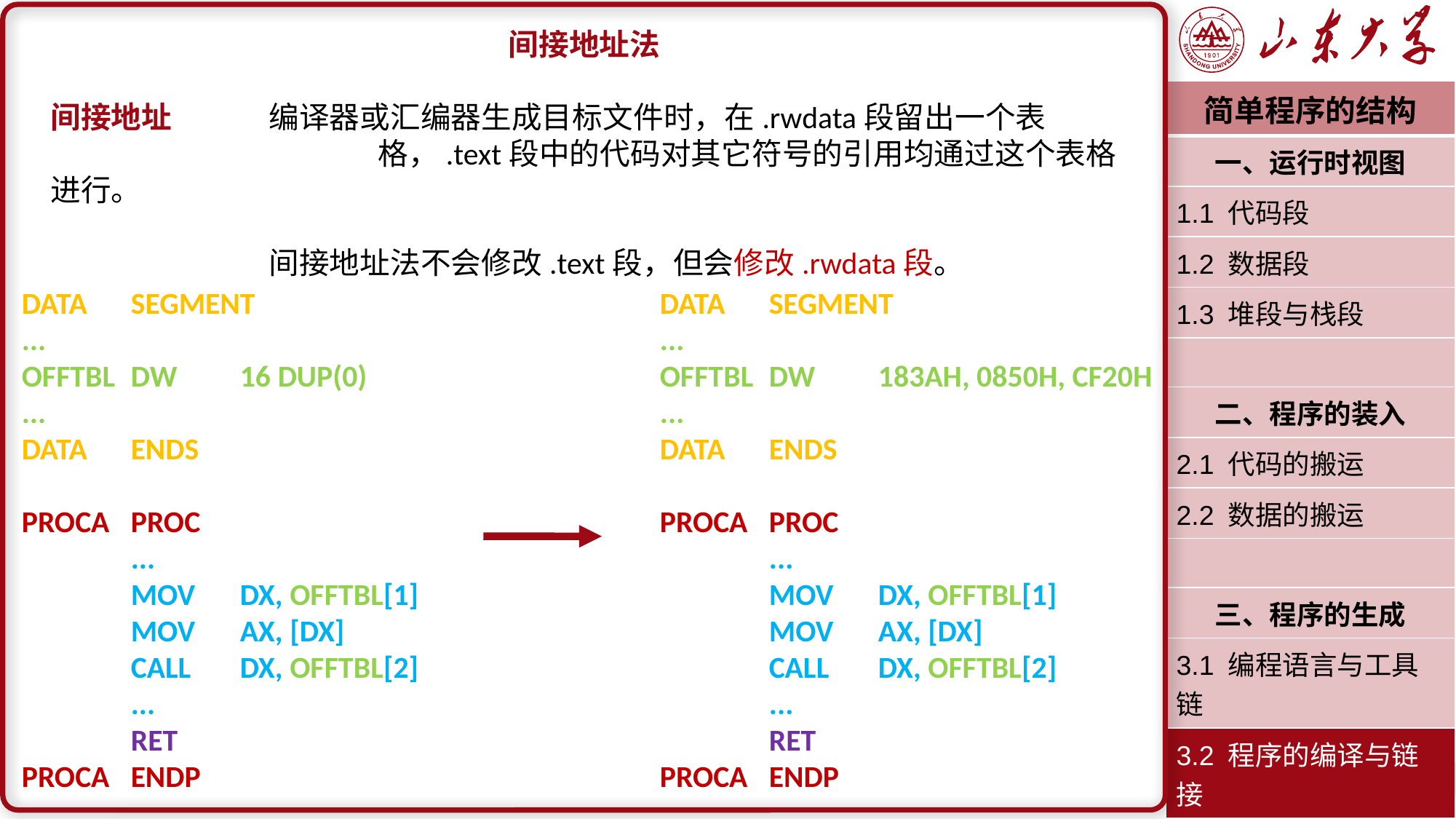

间接地址法

间接地址	编译器或汇编器生成目标文件时，在.rwdata段留出一个表			格，.text段中的代码对其它符号的引用均通过这个表格进行。

		间接地址法不会修改.text段，但会修改.rwdata段。
| 简单程序的结构 |
| --- |
| 一、运行时视图 |
| 1.1 代码段 |
| 1.2 数据段 |
| 1.3 堆段与栈段 |
|  |
| 二、程序的装入 |
| 2.1 代码的搬运 |
| 2.2 数据的搬运 |
|  |
| 三、程序的生成 |
| 3.1 编程语言与工具链 |
| 3.2 程序的编译与链接 |
| 3.3 过程调用与栈框 |
| 潘润宇 2023.03 |
DATA	SEGMENT
...
OFFTBL	DW 	16 DUP(0)
...
DATA	ENDS

PROCA	PROC
	...
	MOV	DX, OFFTBL[1]
	MOV	AX, [DX]
	CALL	DX, OFFTBL[2]
	...
	RET
PROCA	ENDP
DATA	SEGMENT
...
OFFTBL	DW 	183AH, 0850H, CF20H
...
DATA	ENDS

PROCA	PROC
	...
	MOV	DX, OFFTBL[1]
	MOV	AX, [DX]
	CALL	DX, OFFTBL[2]
	...
	RET
PROCA	ENDP